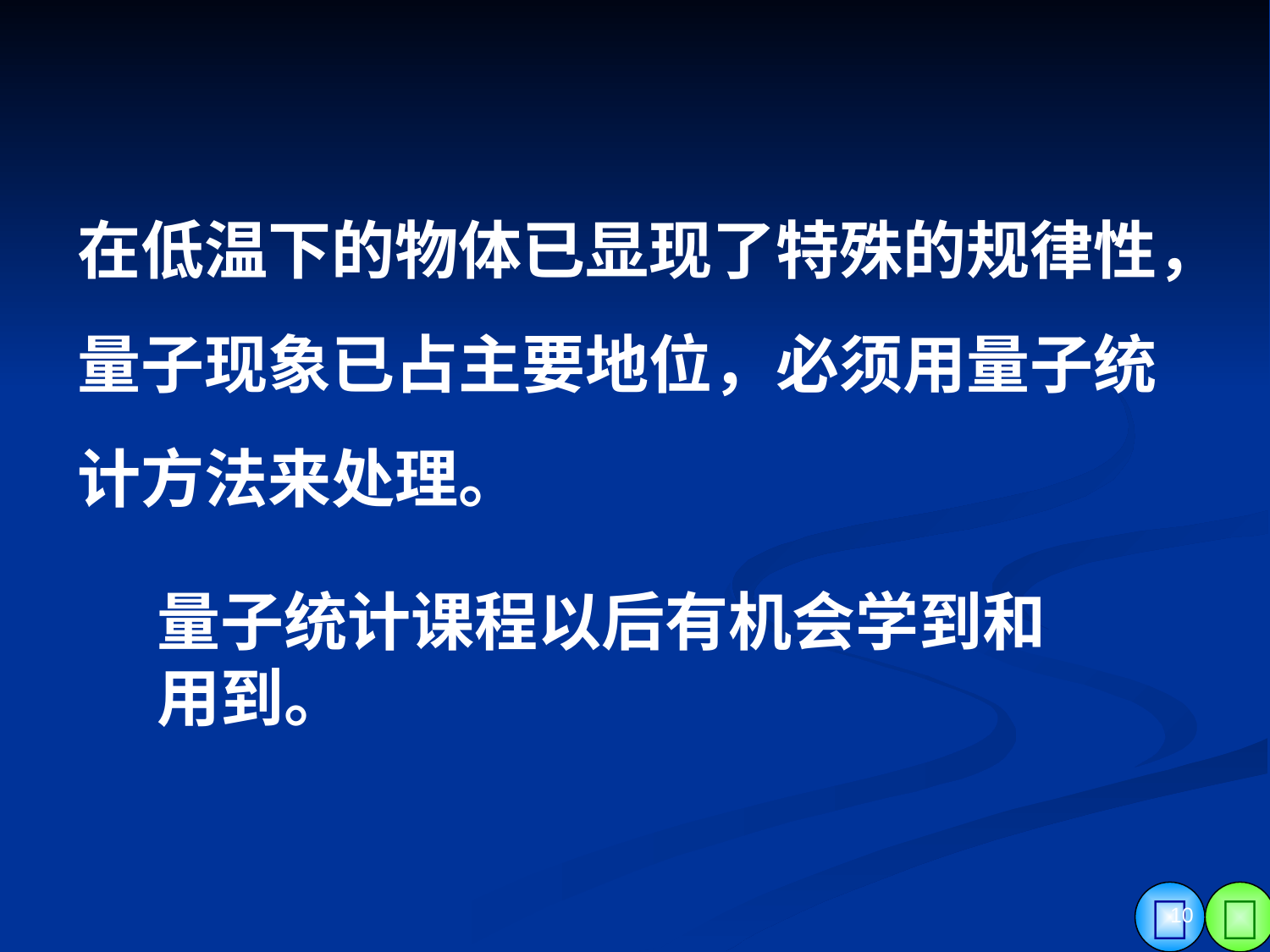

在低温下的物体已显现了特殊的规律性，量子现象已占主要地位，必须用量子统计方法来处理。
量子统计课程以后有机会学到和用到。
10